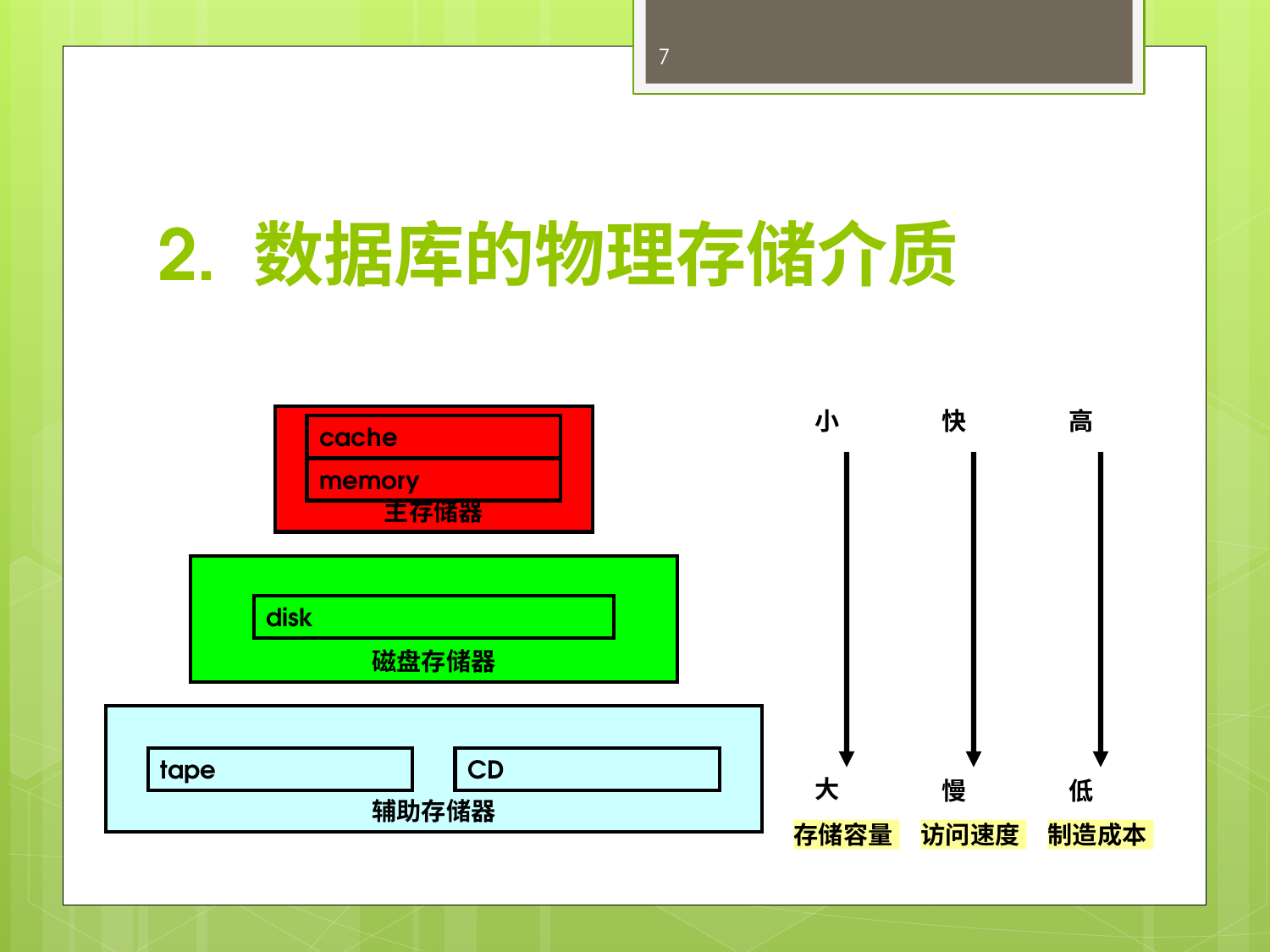

7
# 2. 数据库的物理存储介质

主存储器
小
快
高

大
慢
低
存储容量
访问速度
制造成本
cache
memory

磁盘存储器
disk

辅助存储器
tape
CD